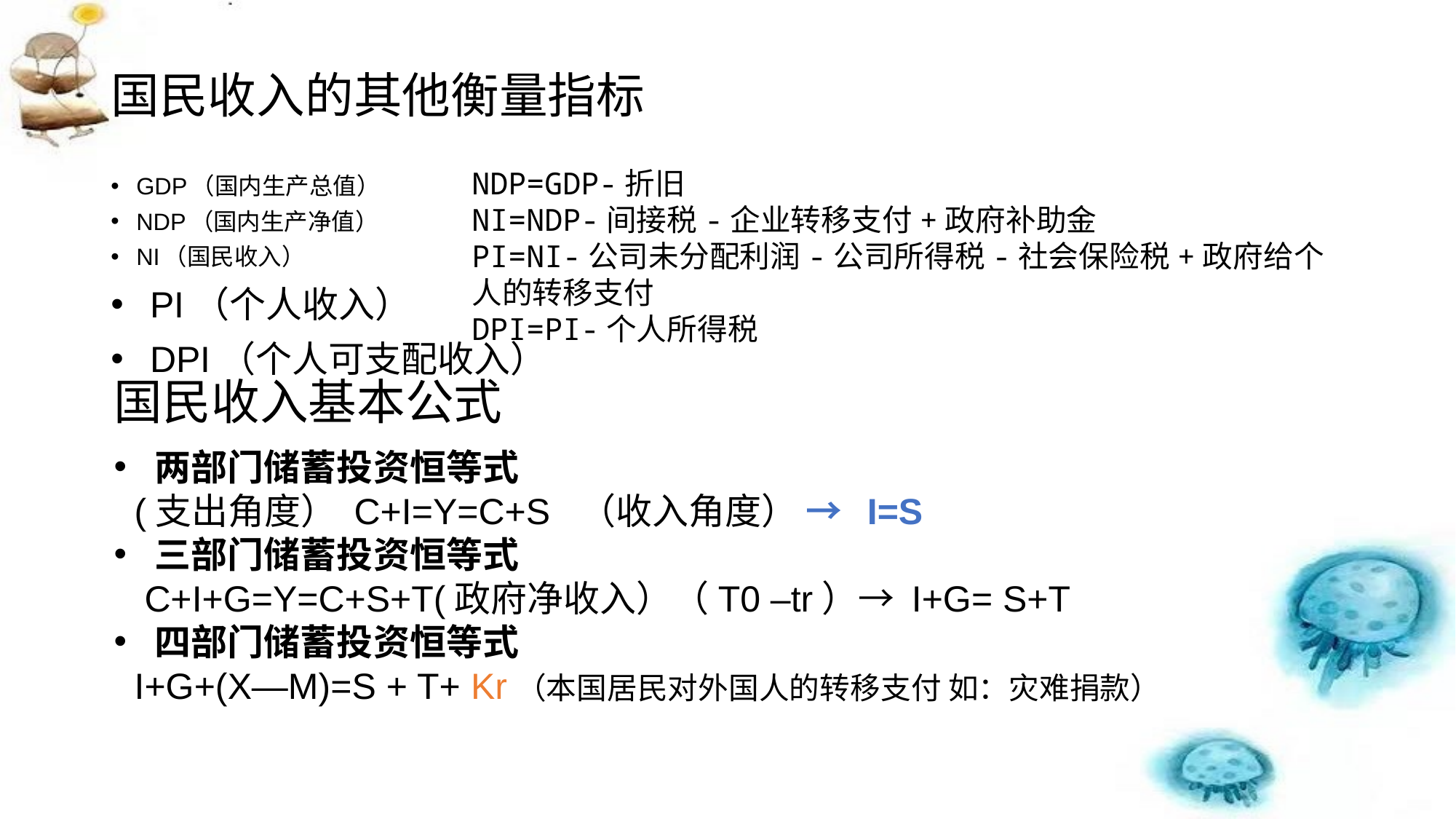

# 国民收入的其他衡量指标
NDP=GDP-折旧
NI=NDP-间接税-企业转移支付+政府补助金
PI=NI-公司未分配利润-公司所得税-社会保险税+政府给个人的转移支付
DPI=PI-个人所得税
GDP（国内生产总值）
NDP（国内生产净值）
NI（国民收入）
PI（个人收入）
DPI（个人可支配收入）
国民收入基本公式
两部门储蓄投资恒等式
  (支出角度） C+I=Y=C+S  （收入角度） →  I=S
三部门储蓄投资恒等式
   C+I+G=Y=C+S+T(政府净收入）（T0 –tr）→ I+G= S+T
四部门储蓄投资恒等式
  I+G+(X—M)=S + T+ Kr（本国居民对外国人的转移支付 如：灾难捐款）